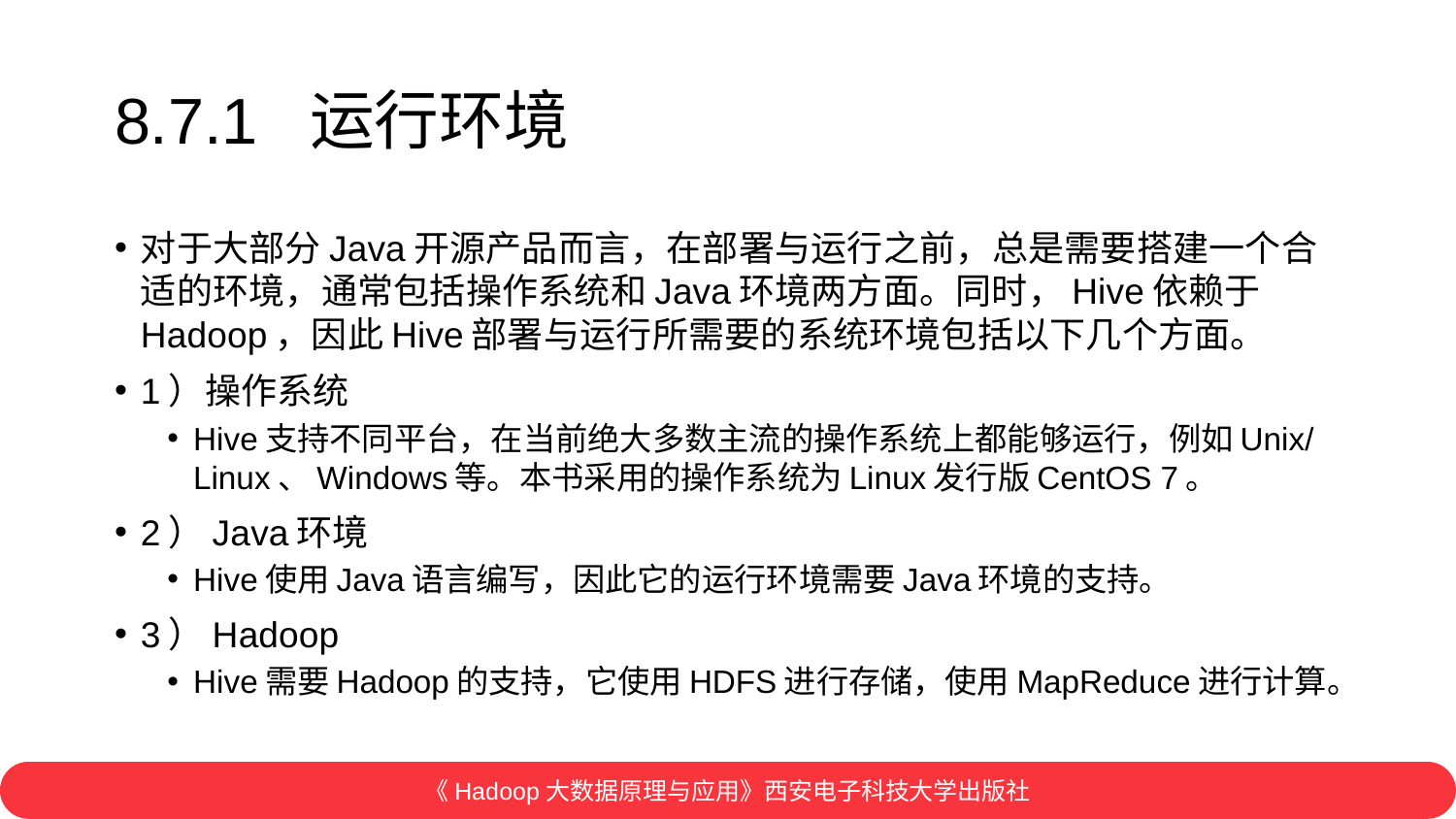

# 8.7.1  运行环境
对于大部分Java开源产品而言，在部署与运行之前，总是需要搭建一个合适的环境，通常包括操作系统和Java环境两方面。同时，Hive依赖于Hadoop，因此Hive部署与运行所需要的系统环境包括以下几个方面。
1）操作系统
Hive支持不同平台，在当前绝大多数主流的操作系统上都能够运行，例如Unix/Linux、Windows等。本书采用的操作系统为Linux发行版CentOS 7。
2）Java环境
Hive使用Java语言编写，因此它的运行环境需要Java环境的支持。
3）Hadoop
Hive需要Hadoop的支持，它使用HDFS进行存储，使用MapReduce进行计算。